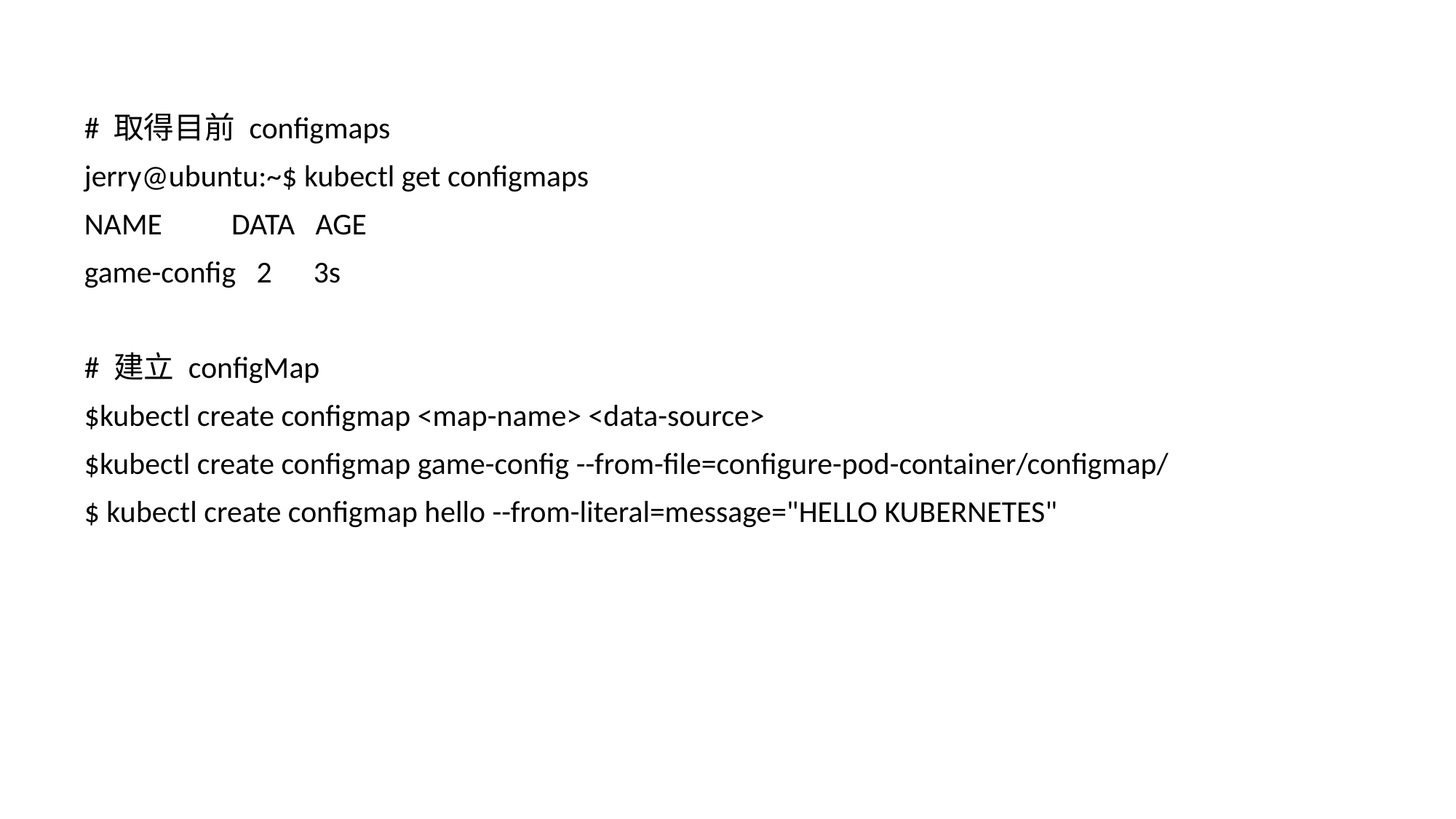

# 取得目前 configmaps
jerry@ubuntu:~$ kubectl get configmaps
NAME          DATA   AGE
game-config   2      3s

# 建立 configMap
$kubectl create configmap <map-name> <data-source>
$kubectl create configmap game-config --from-file=configure-pod-container/configmap/
$ kubectl create configmap hello --from-literal=message="HELLO KUBERNETES"